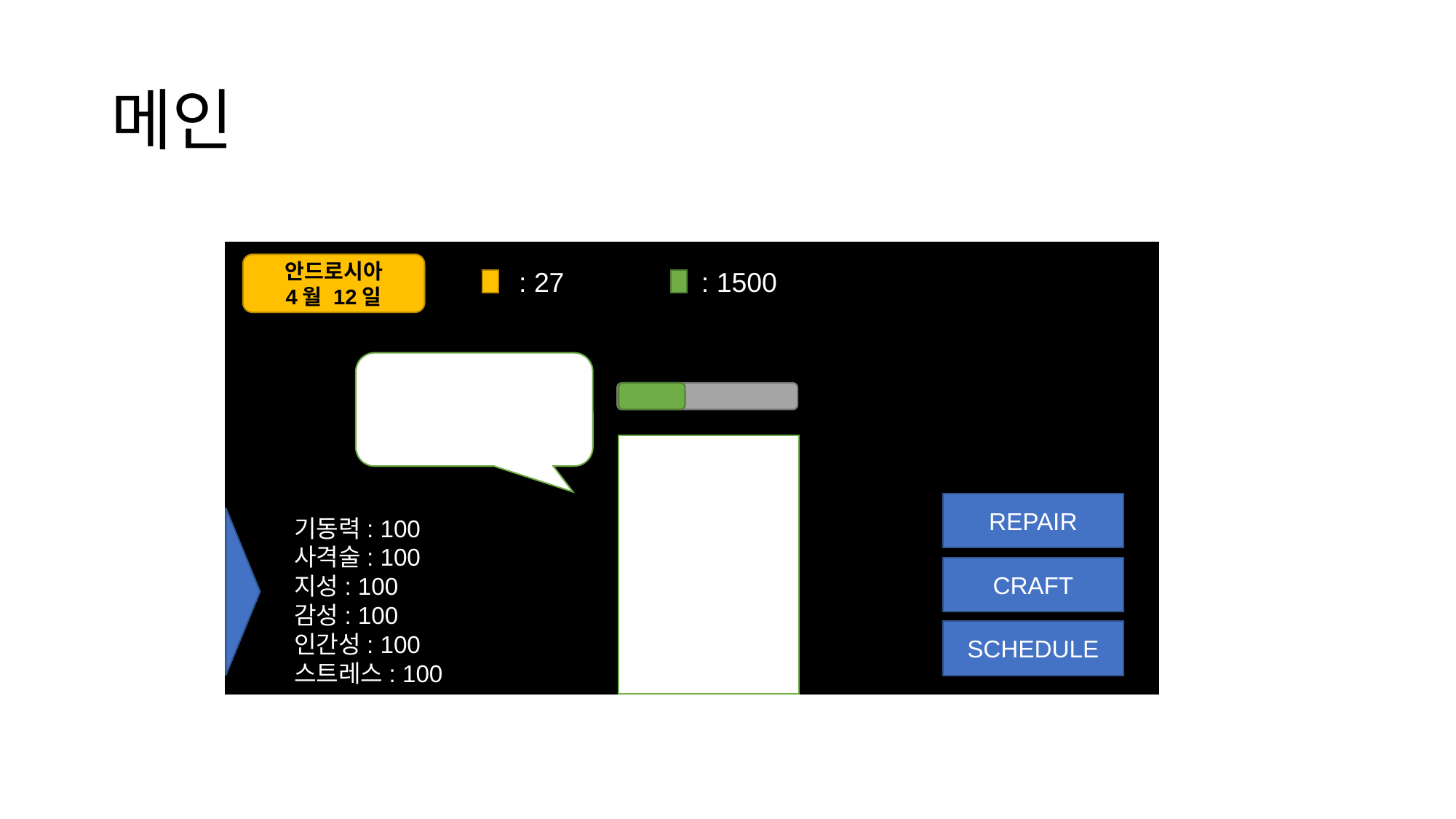

# 메인

안드로시아
4월 12일
: 27
: 1500

REPAIR
기동력: 100
사격술: 100
지성: 100
감성: 100
인간성: 100
스트레스: 100
CRAFT

SCHEDULE